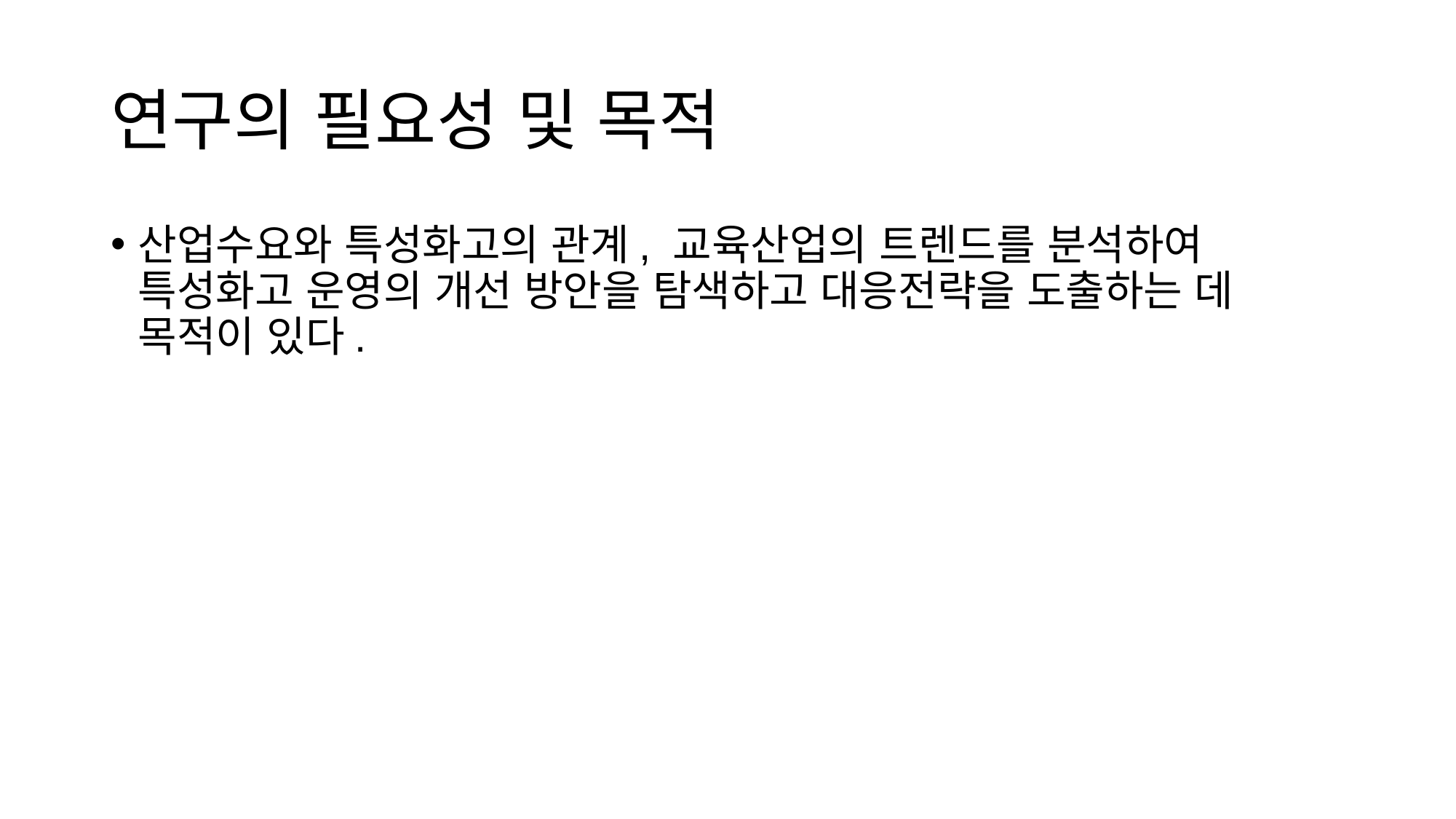

# 연구의 필요성 및 목적
산업수요와 특성화고의 관계, 교육산업의 트렌드를 분석하여 특성화고 운영의 개선 방안을 탐색하고 대응전략을 도출하는 데 목적이 있다.